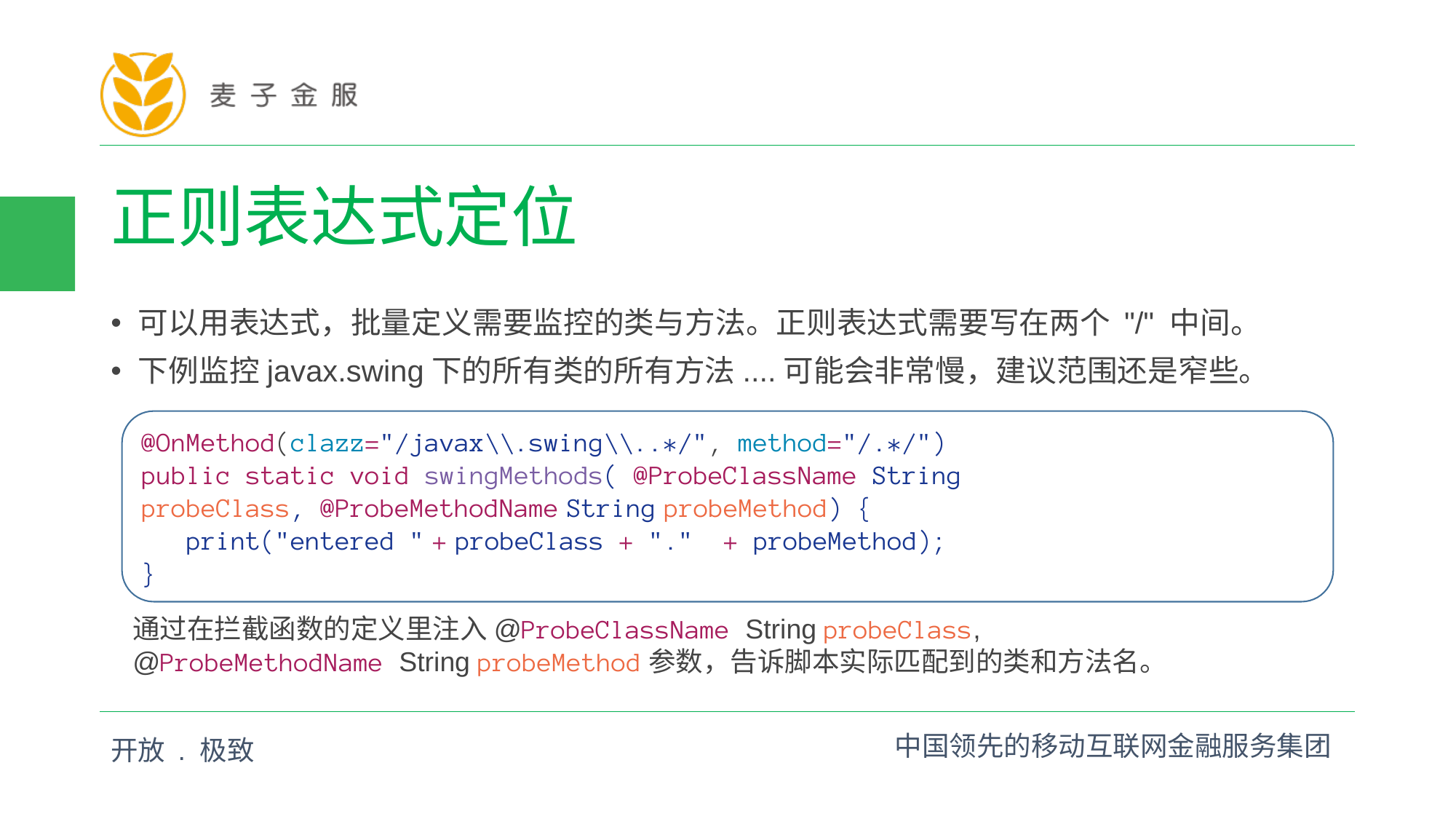

# 正则表达式定位

可以用表达式，批量定义需要监控的类与方法。正则表达式需要写在两个 "/" 中间。
下例监控javax.swing下的所有类的所有方法....可能会非常慢，建议范围还是窄些。

@OnMethod(clazz="/javax\\.swing\\..*/", method="/.*/")
public static void swingMethods( @ProbeClassName String probeClass, @ProbeMethodName String probeMethod) {
   print("entered " + probeClass + "."  + probeMethod);
}
通过在拦截函数的定义里注入@ProbeClassName String probeClass, @ProbeMethodName String probeMethod参数，告诉脚本实际匹配到的类和方法名。